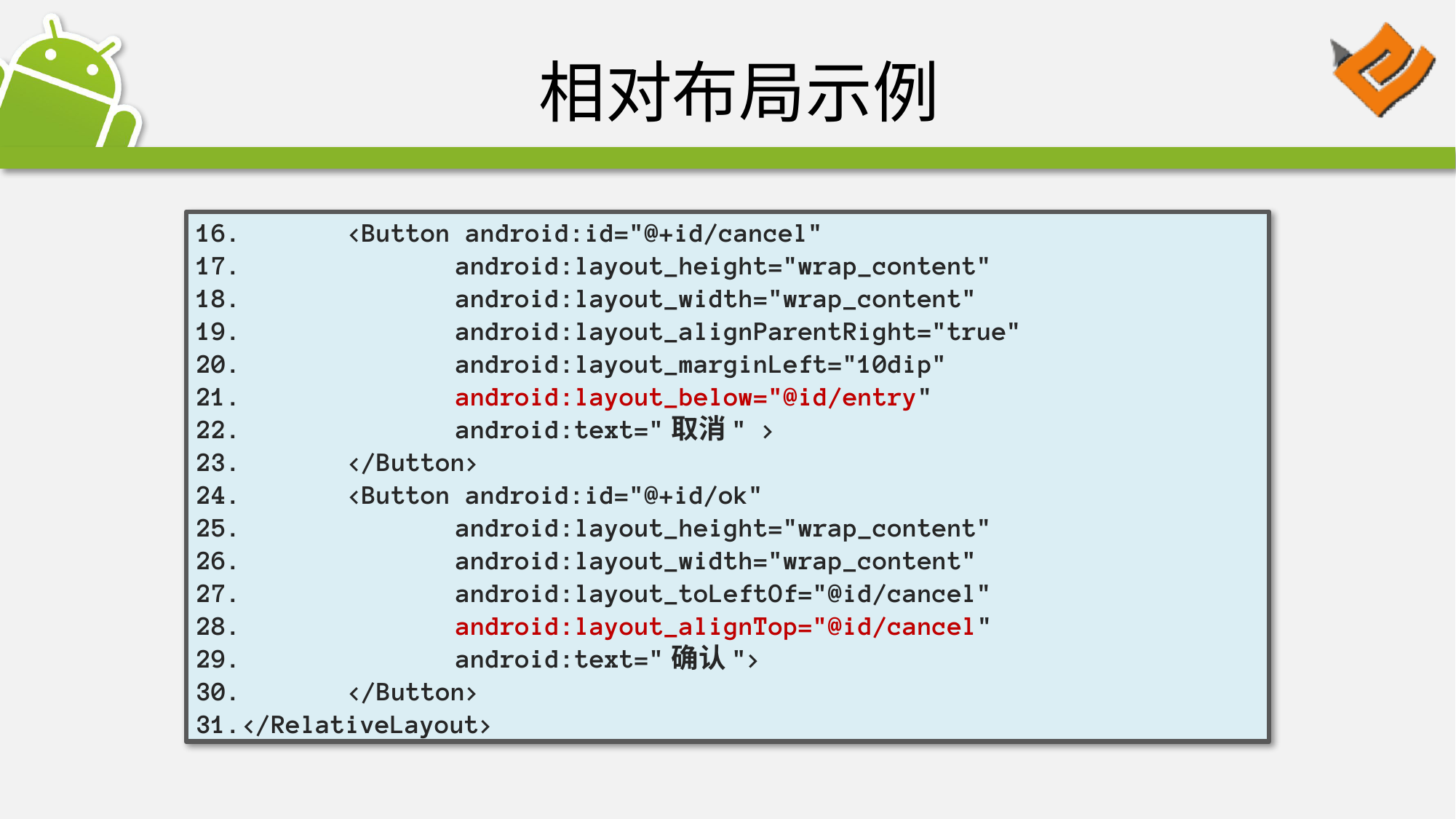

# 相对布局示例
 	<Button android:id="@+id/cancel"
 		android:layout_height="wrap_content"
		android:layout_width="wrap_content"
		android:layout_alignParentRight="true"
		android:layout_marginLeft="10dip"
		android:layout_below="@id/entry"
		android:text="取消" >
	</Button>
	<Button android:id="@+id/ok"
		android:layout_height="wrap_content"
		android:layout_width="wrap_content"
		android:layout_toLeftOf="@id/cancel"
		android:layout_alignTop="@id/cancel"
		android:text="确认">
	</Button>
</RelativeLayout>